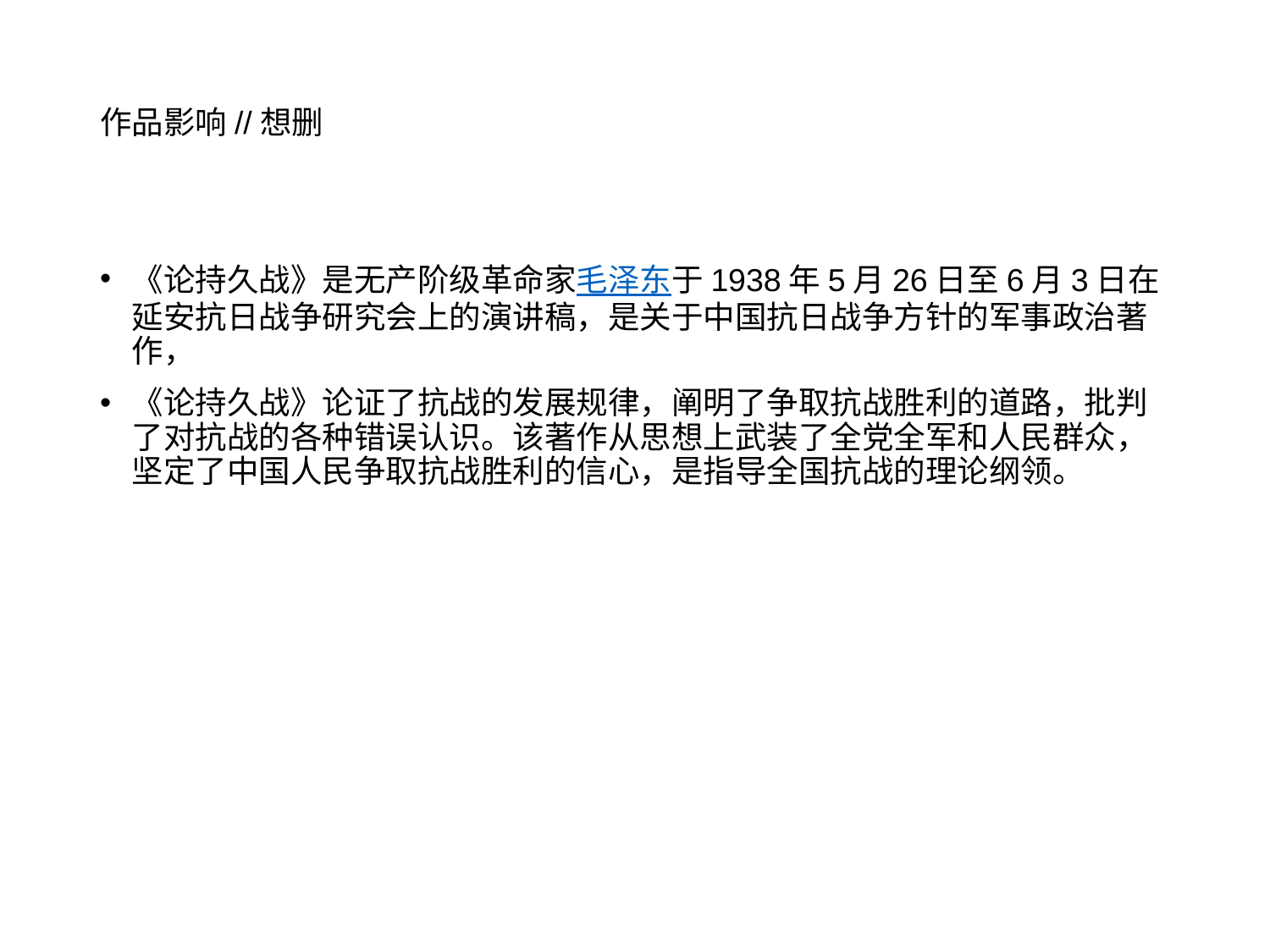

# 作品影响//想删
《论持久战》是无产阶级革命家毛泽东于1938年5月26日至6月3日在延安抗日战争研究会上的演讲稿，是关于中国抗日战争方针的军事政治著作，
《论持久战》论证了抗战的发展规律，阐明了争取抗战胜利的道路，批判了对抗战的各种错误认识。该著作从思想上武装了全党全军和人民群众，坚定了中国人民争取抗战胜利的信心，是指导全国抗战的理论纲领。